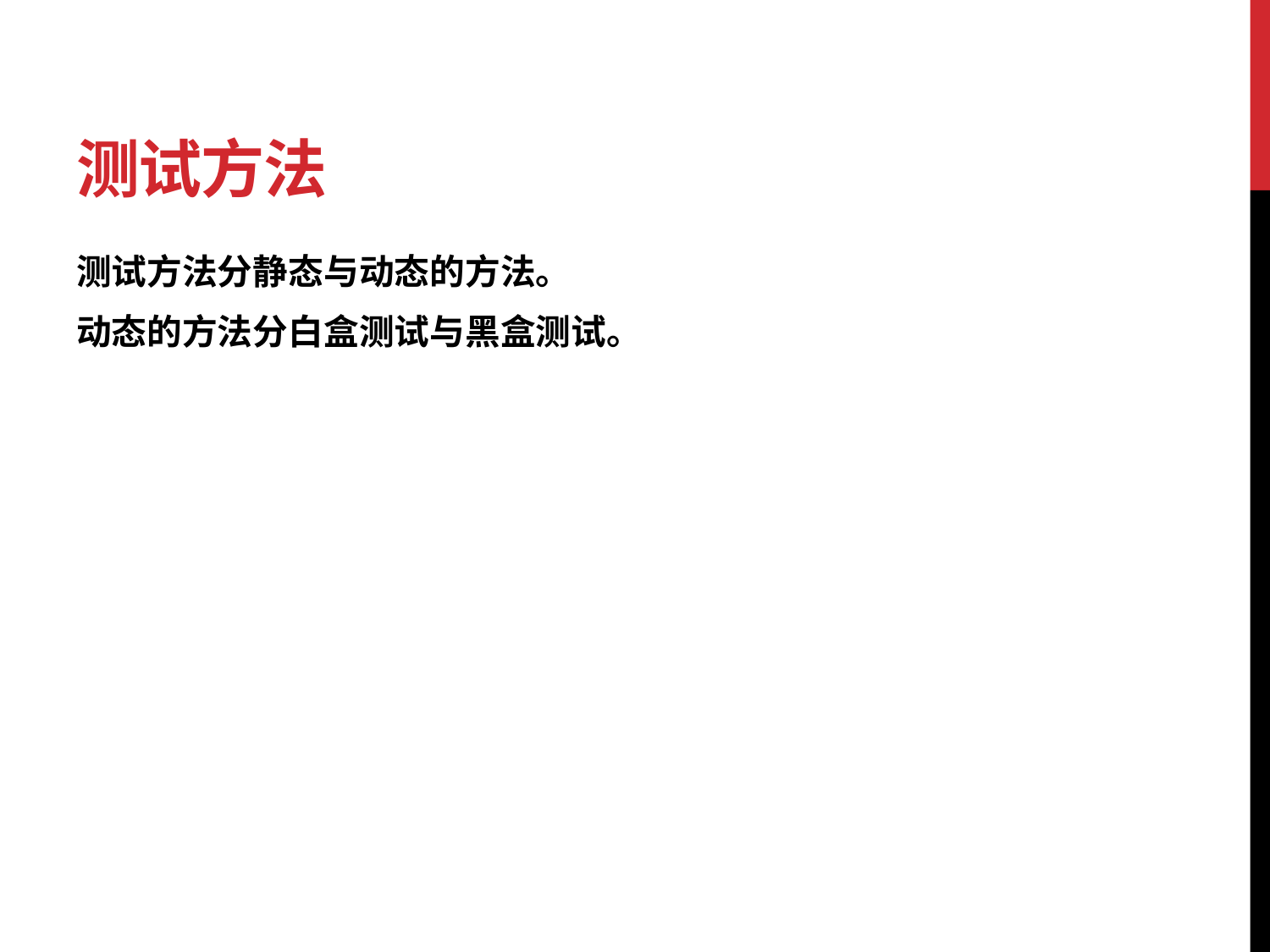

# 测试方法
测试方法分静态与动态的方法。
动态的方法分白盒测试与黑盒测试。